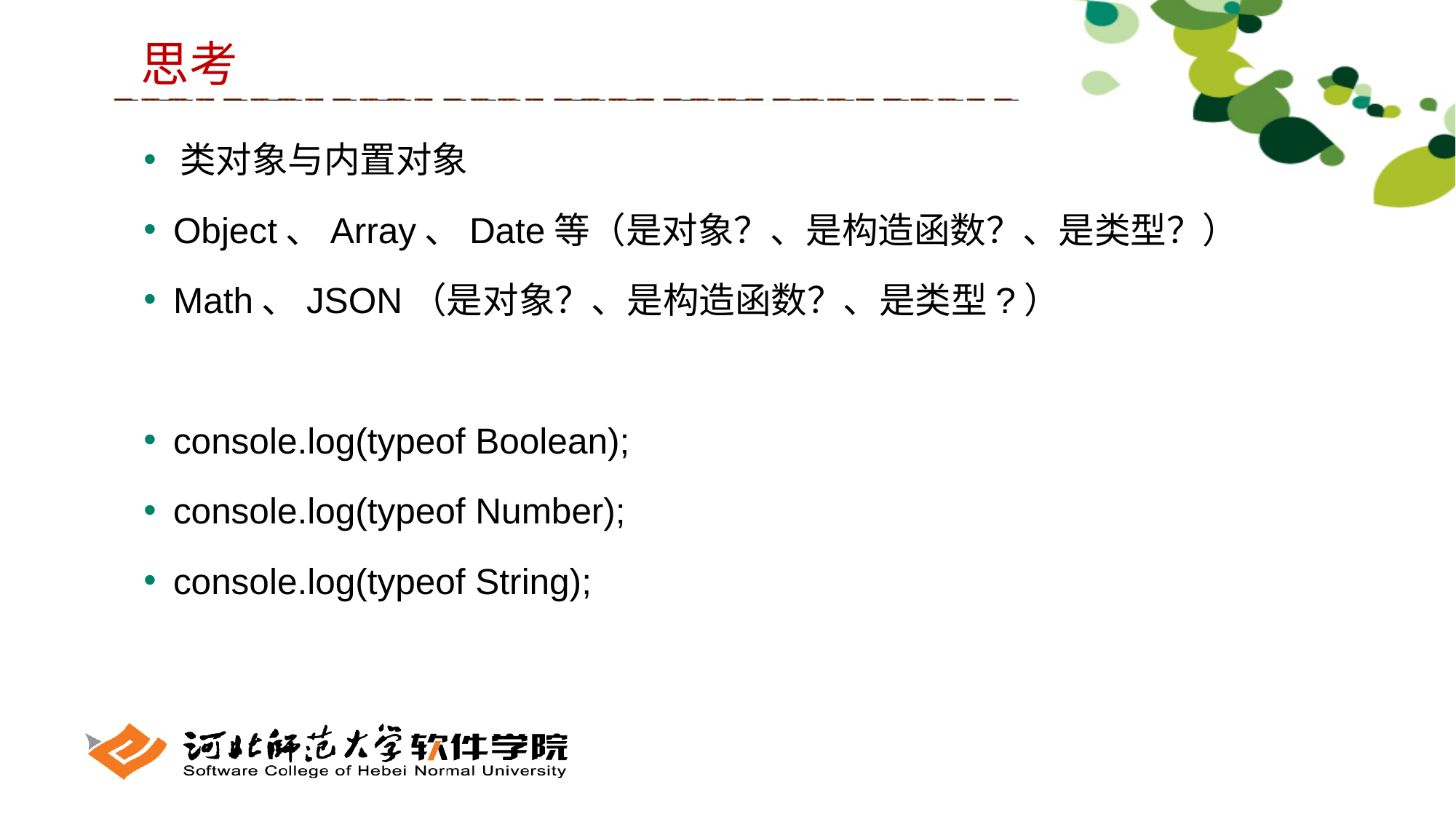

思考
 类对象与内置对象
 Object、Array、Date等（是对象？、是构造函数？、是类型？）
 Math、JSON（是对象？、是构造函数？、是类型?）

 console.log(typeof Boolean);
 console.log(typeof Number);
 console.log(typeof String);